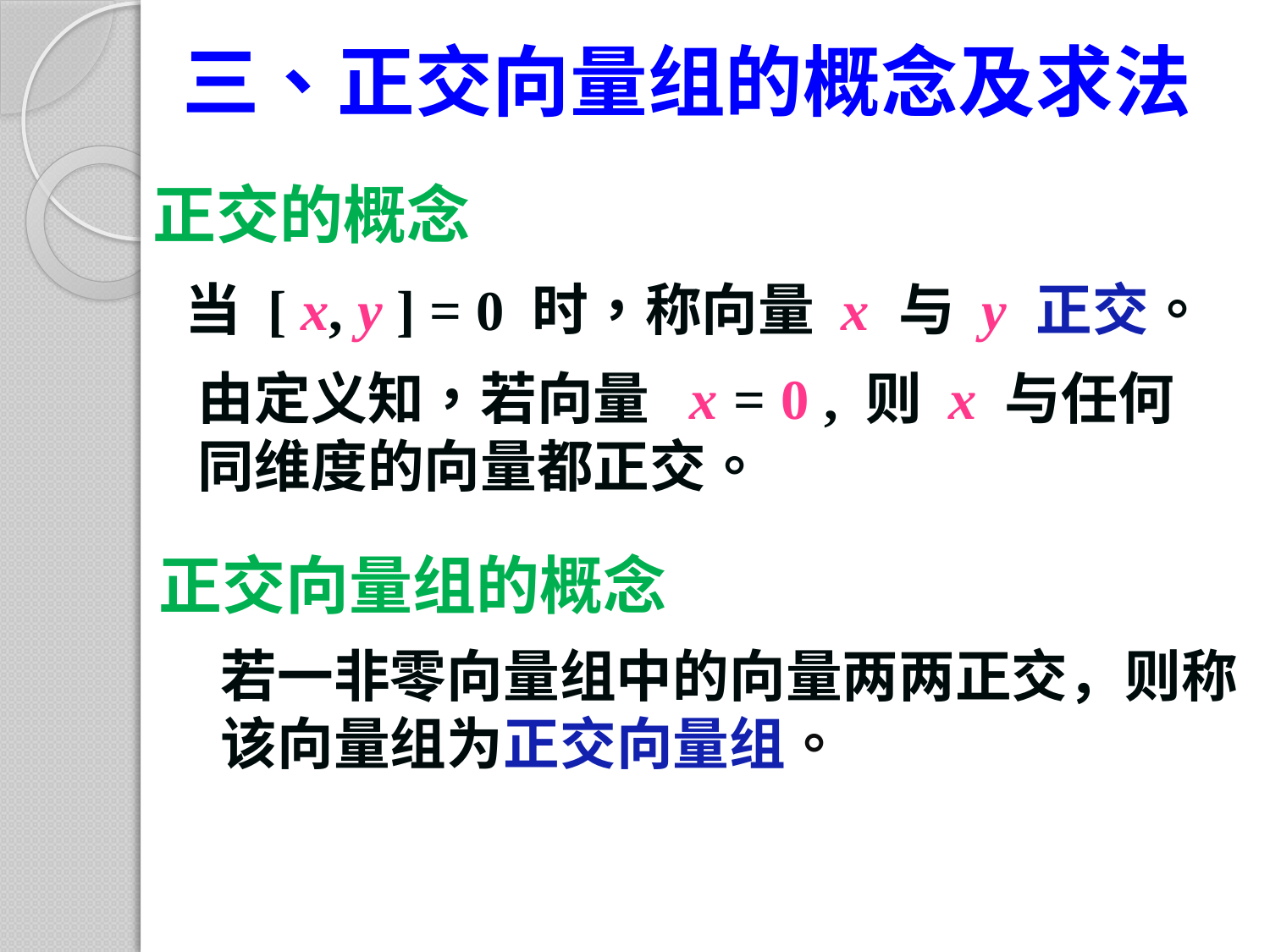

# 三、正交向量组的概念及求法
正交的概念
当 [ x, y ] = 0 时，称向量 x 与 y 正交。
由定义知，若向量  x = 0 , 则 x 与任何
同维度的向量都正交。
正交向量组的概念
若一非零向量组中的向量两两正交，则称
该向量组为正交向量组。